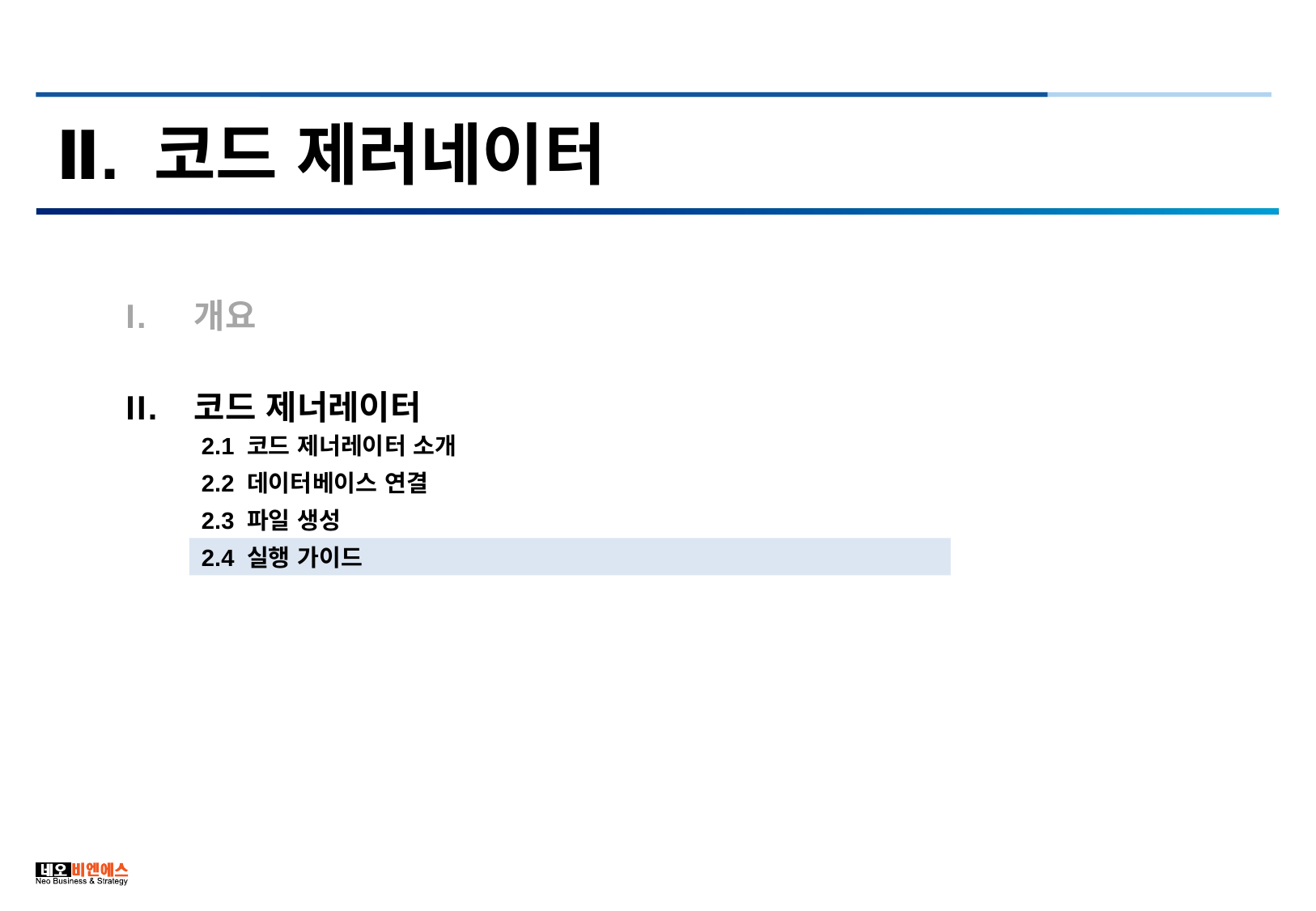

Ⅱ. 코드 제러네이터
개요
코드 제너레이터

2.1 코드 제너레이터 소개
2.2 데이터베이스 연결
2.3 파일 생성
2.4 실행 가이드